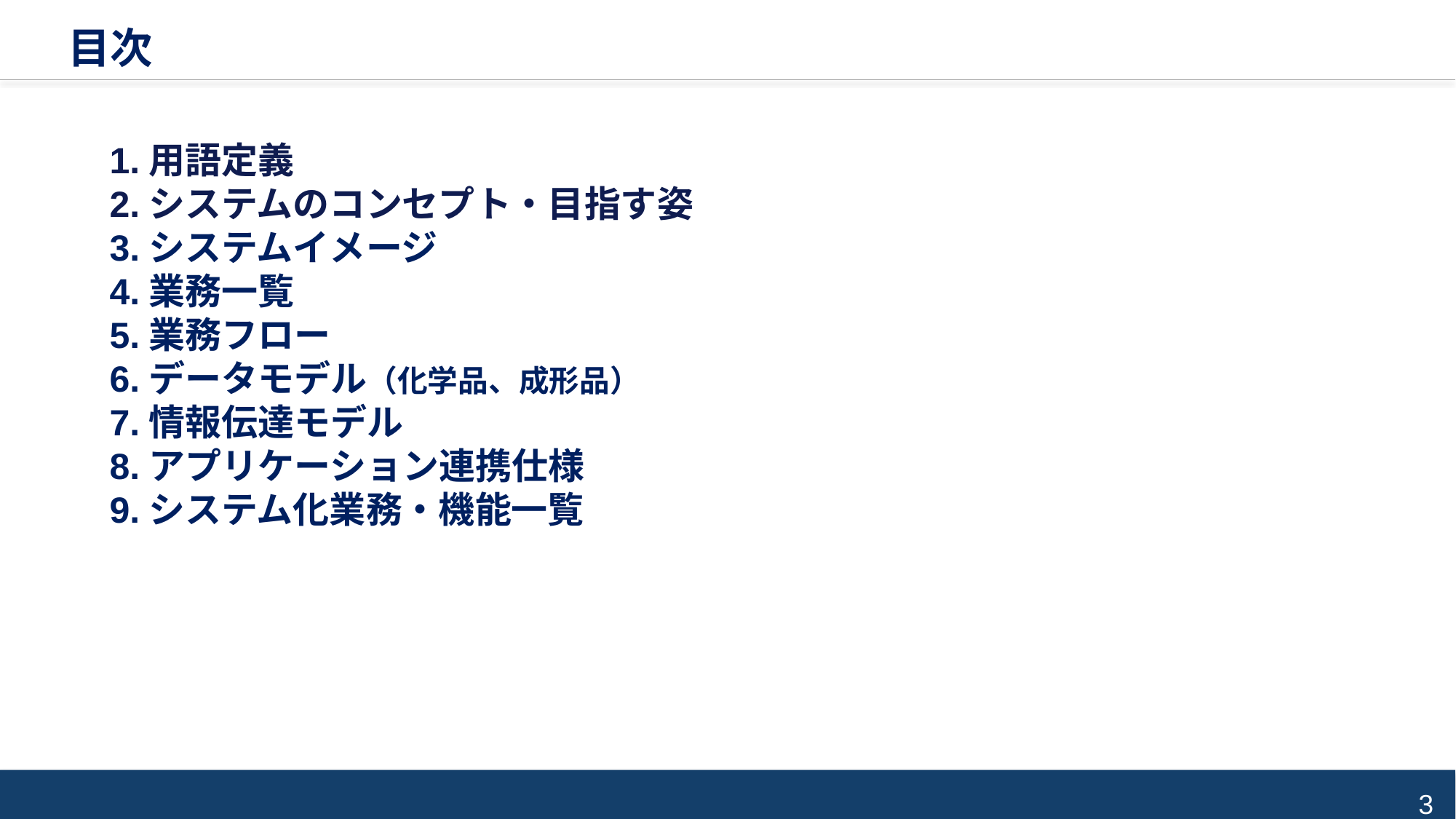

目次
1.用語定義
2.システムのコンセプト・目指す姿
3.システムイメージ
4.業務一覧
5.業務フロー
6.データモデル（化学品、成形品）
7.情報伝達モデル
8.アプリケーション連携仕様
9.システム化業務・機能一覧